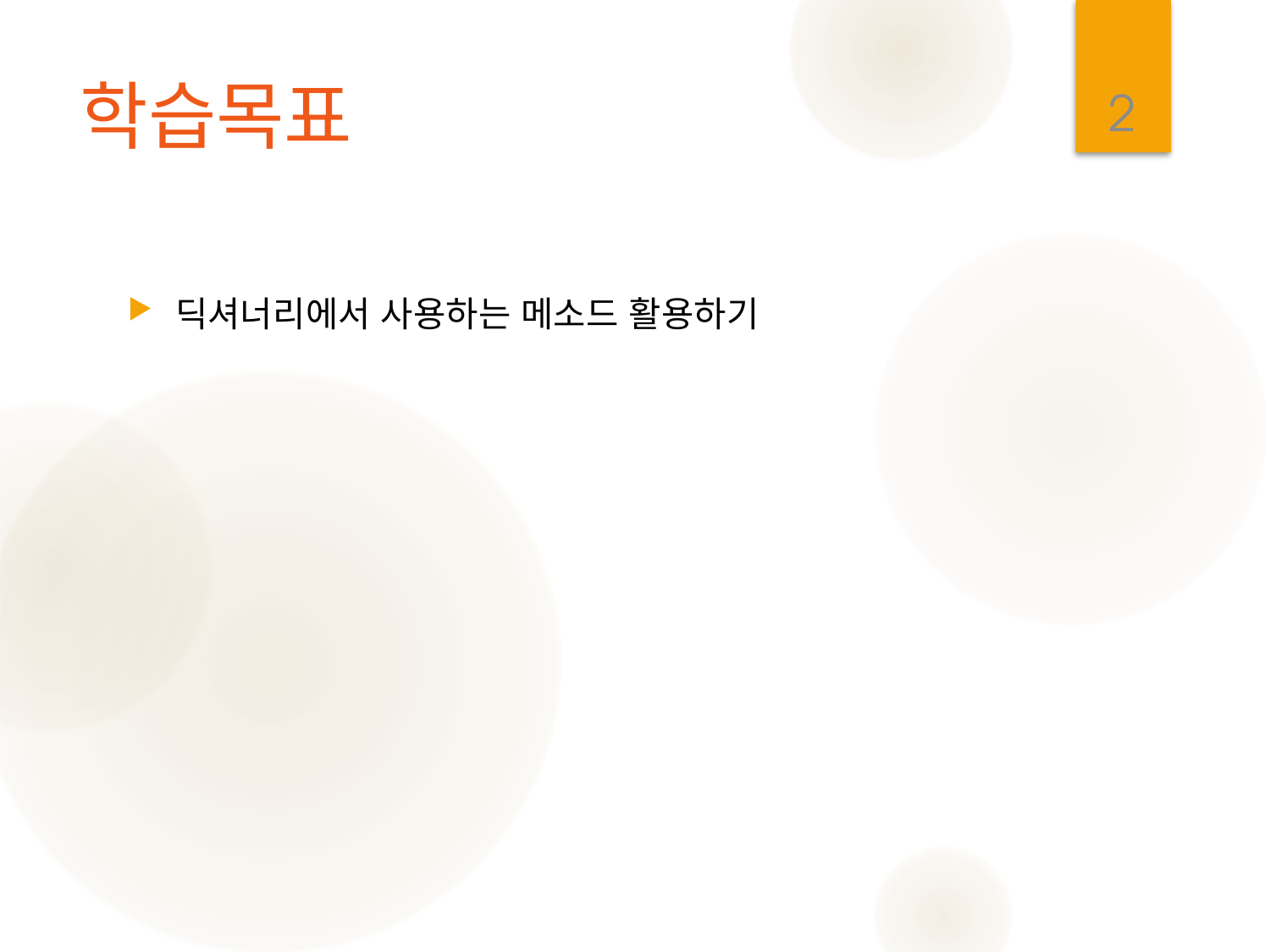

2
# 학습목표
딕셔너리에서 사용하는 메소드 활용하기